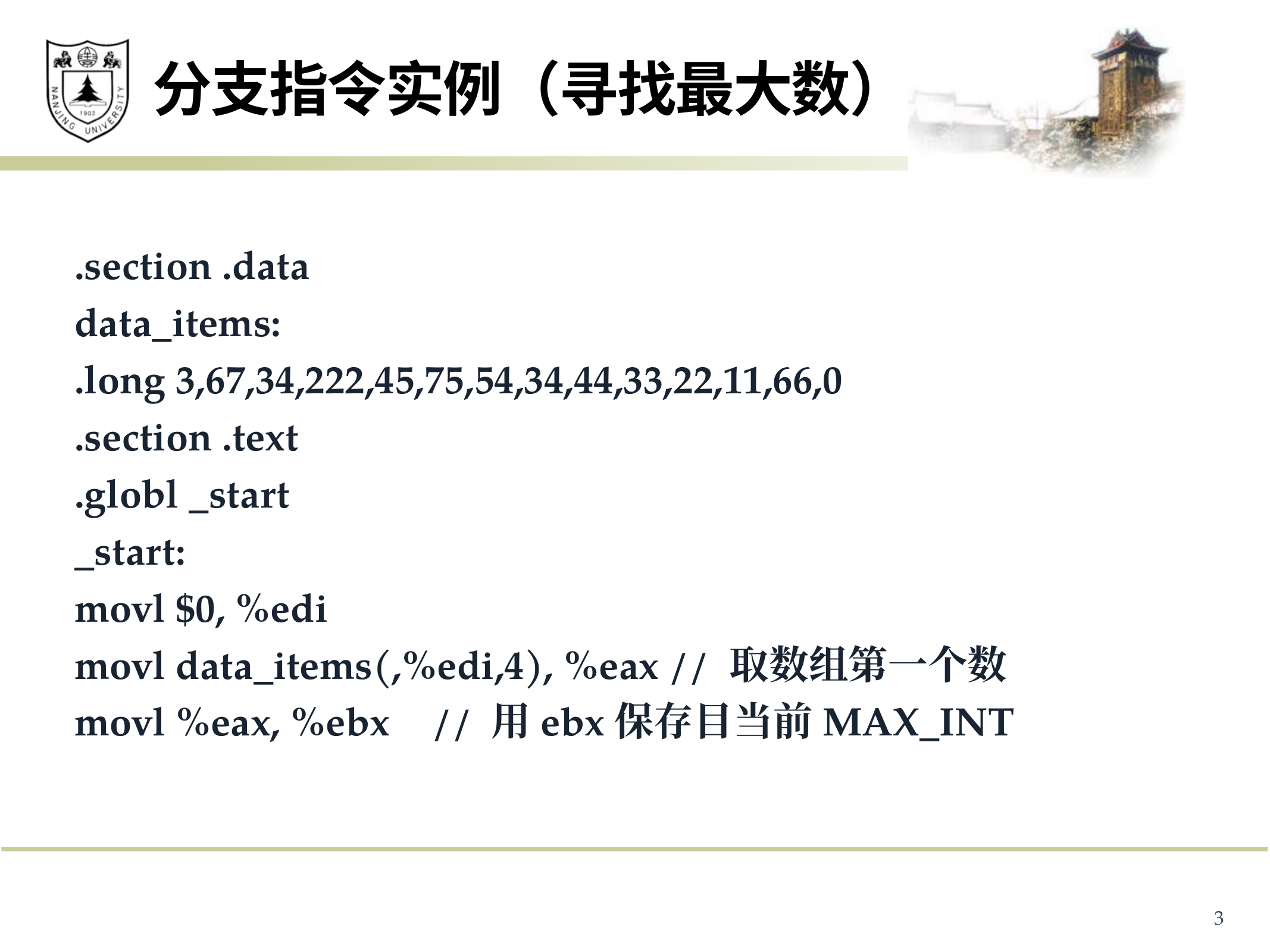

# 分支指令实例（寻找最大数）
.section .data
data_items:
.long 3,67,34,222,45,75,54,34,44,33,22,11,66,0
.section .text
.globl _start
_start:
movl $0, %edi
movl data_items(,%edi,4), %eax // 取数组第一个数
movl %eax, %ebx	// 用ebx保存目当前MAX_INT
3